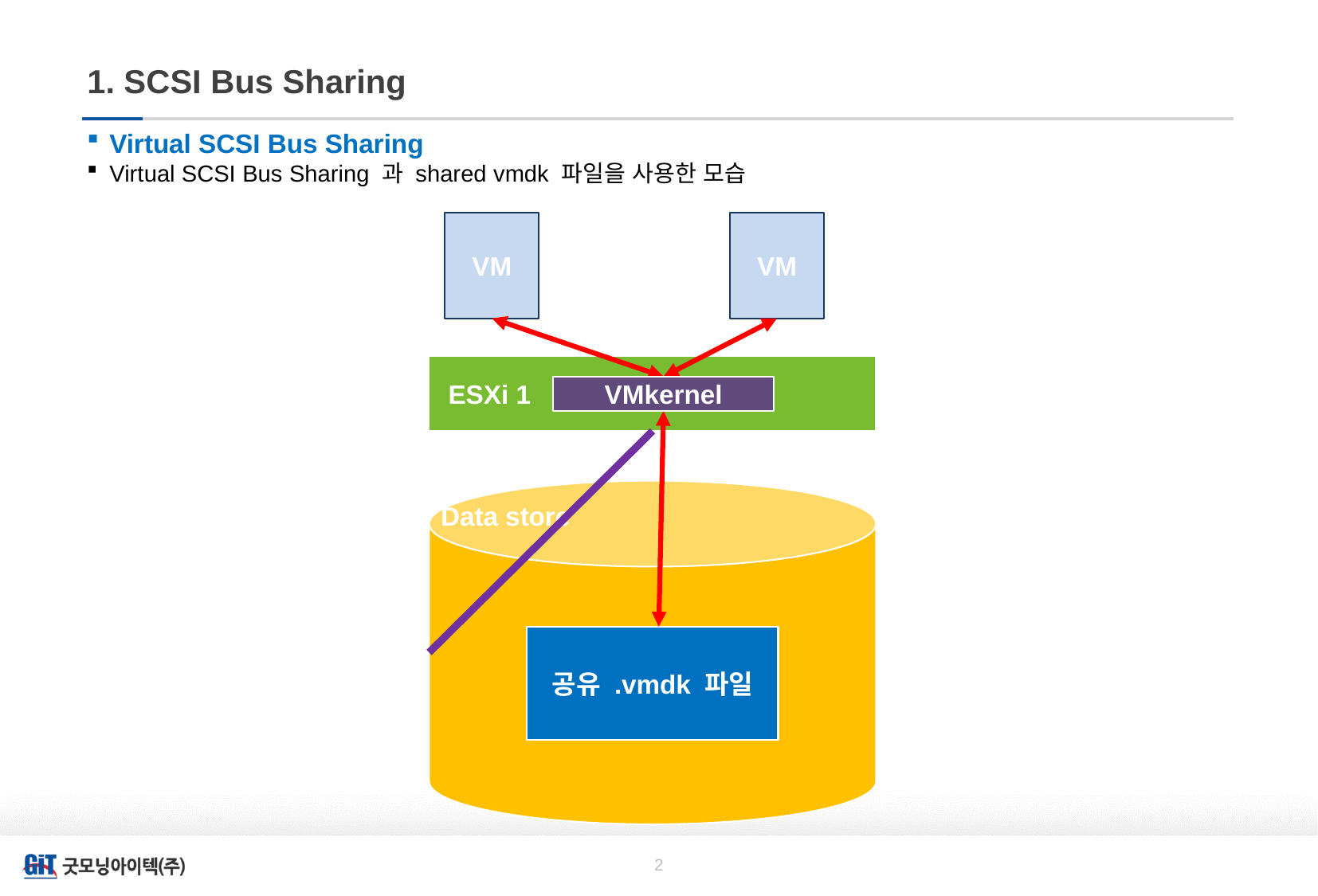

1. SCSI Bus Sharing
Virtual SCSI Bus Sharing
Virtual SCSI Bus Sharing 과 shared vmdk 파일을 사용한 모습
VM
VM
 ESXi 1
VMkernel
Data store

공유 .vmdk 파일